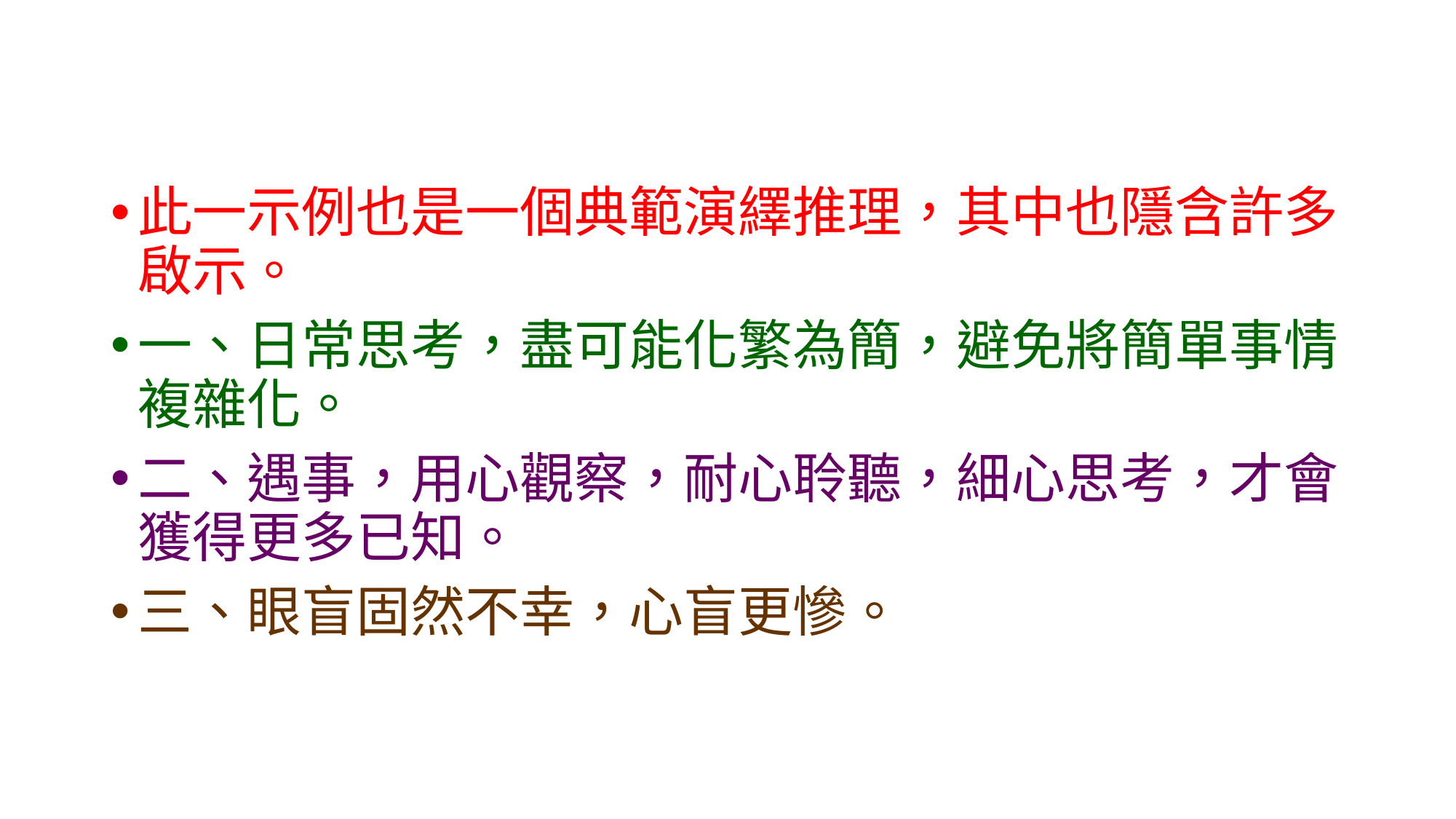

此一示例也是一個典範演繹推理，其中也隱含許多啟示。
一、日常思考，盡可能化繁為簡，避免將簡單事情複雜化。
二、遇事，用心觀察，耐心聆聽，細心思考，才會獲得更多已知。
三、眼盲固然不幸，心盲更慘。